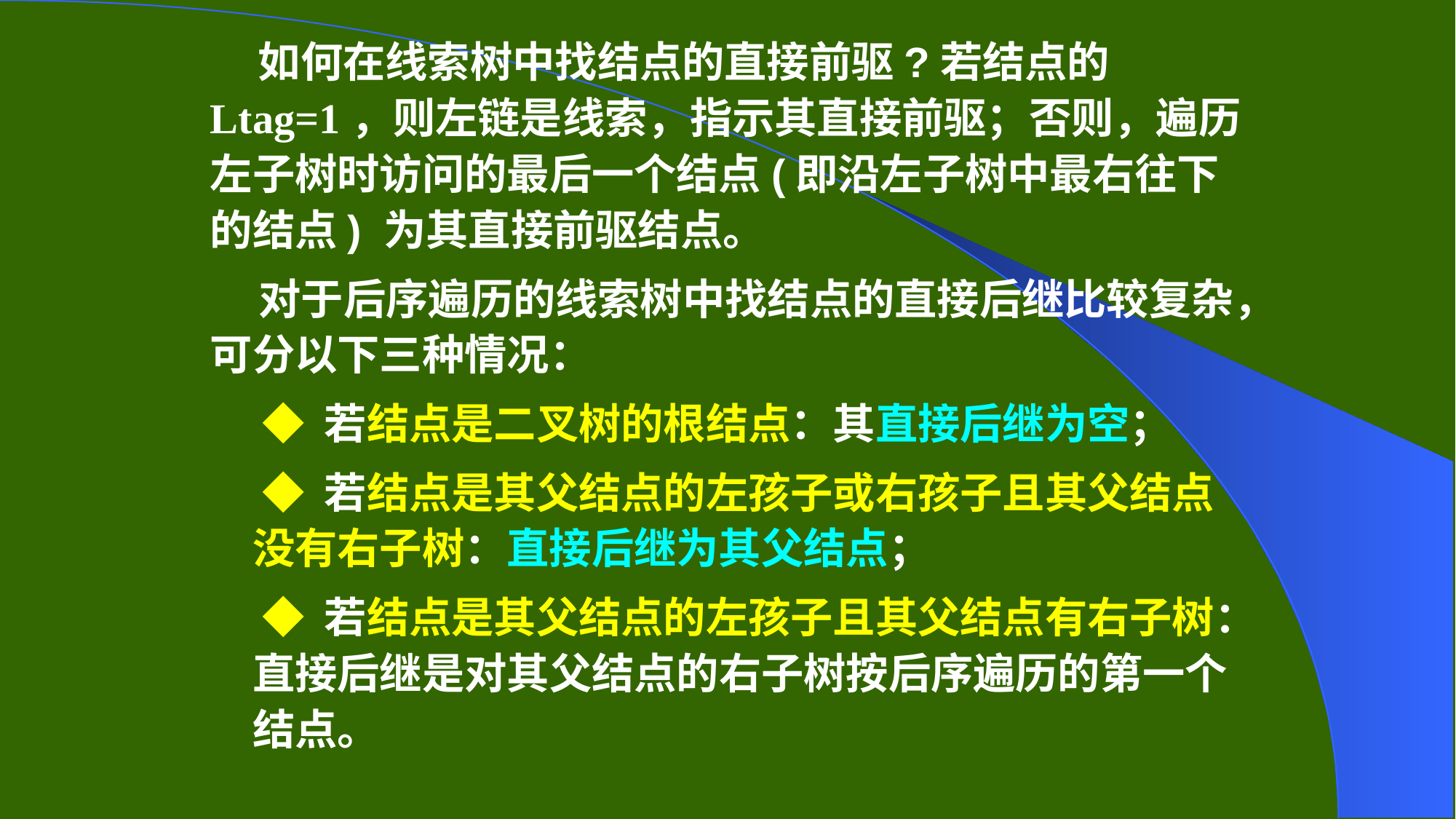

如何在线索树中找结点的直接前驱?若结点的Ltag=1，则左链是线索，指示其直接前驱；否则，遍历左子树时访问的最后一个结点(即沿左子树中最右往下的结点) 为其直接前驱结点。
    对于后序遍历的线索树中找结点的直接后继比较复杂，可分以下三种情况：
 ◆ 若结点是二叉树的根结点：其直接后继为空；
 ◆ 若结点是其父结点的左孩子或右孩子且其父结点没有右子树：直接后继为其父结点；
 ◆ 若结点是其父结点的左孩子且其父结点有右子树：直接后继是对其父结点的右子树按后序遍历的第一个结点。